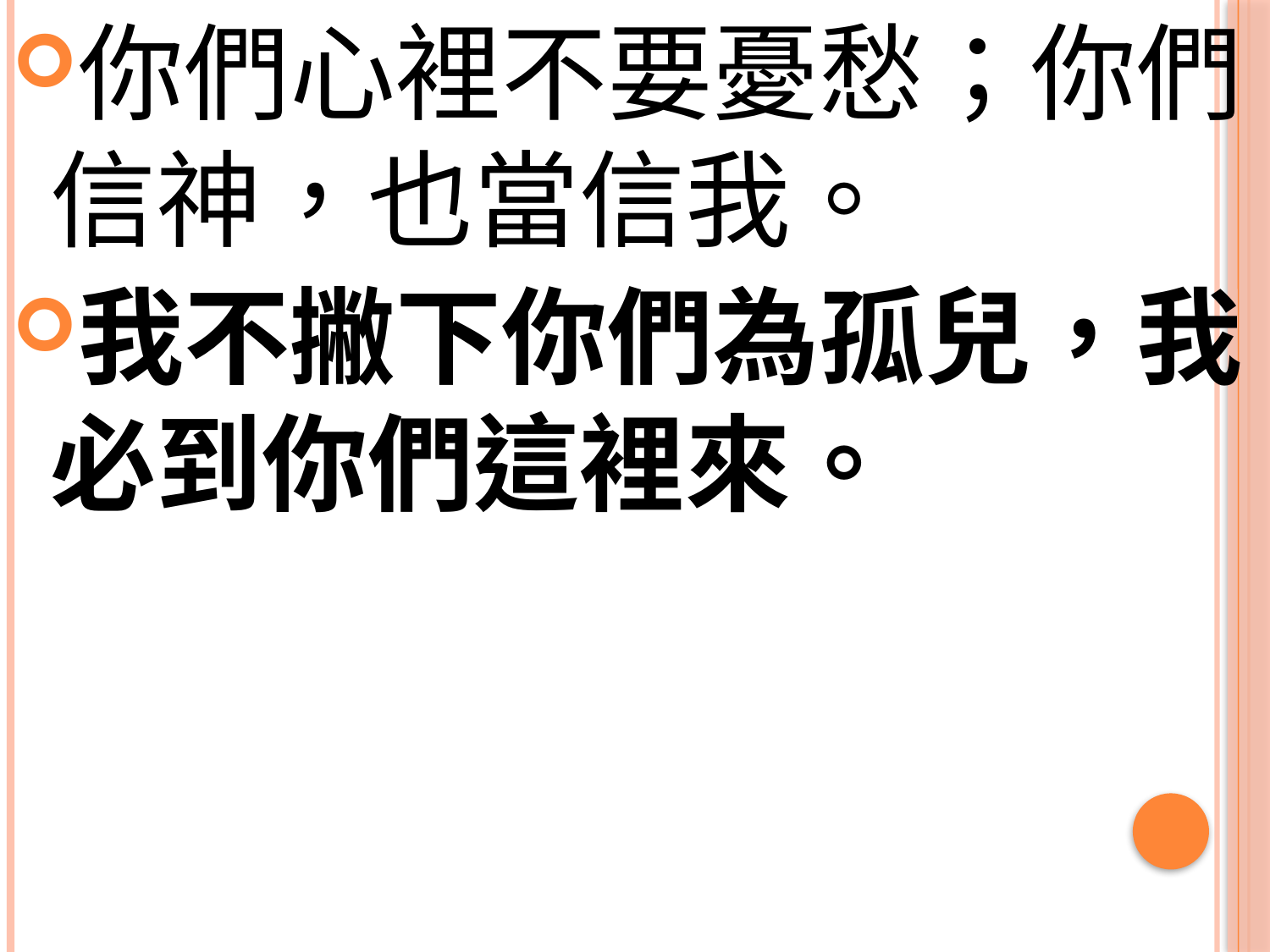

你們心裡不要憂愁；你們信神，也當信我。
我不撇下你們為孤兒，我必到你們這裡來。